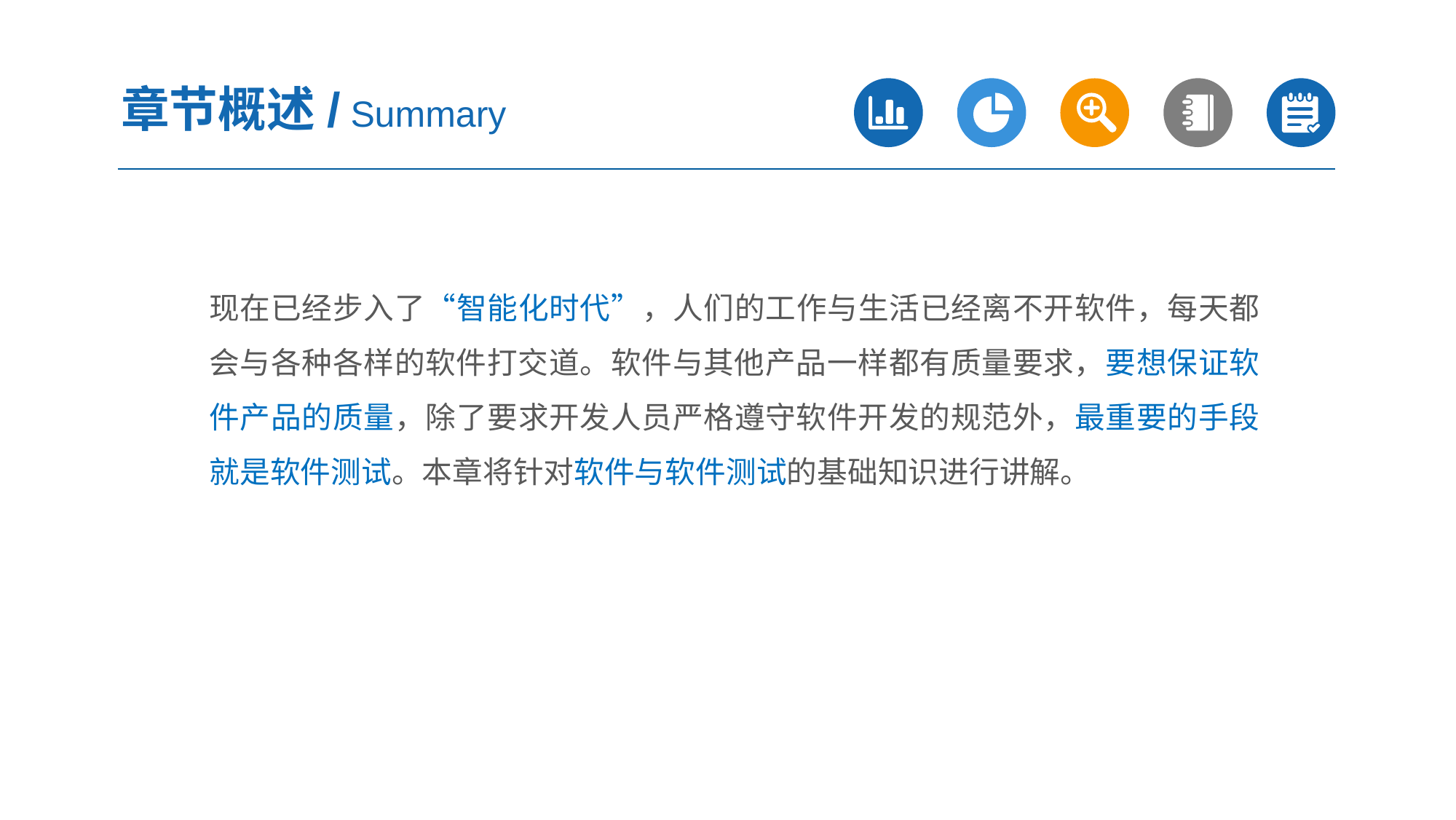

章节概述/ Summary
现在已经步入了“智能化时代”，人们的工作与生活已经离不开软件，每天都会与各种各样的软件打交道。软件与其他产品一样都有质量要求，要想保证软件产品的质量，除了要求开发人员严格遵守软件开发的规范外，最重要的手段就是软件测试。本章将针对软件与软件测试的基础知识进行讲解。